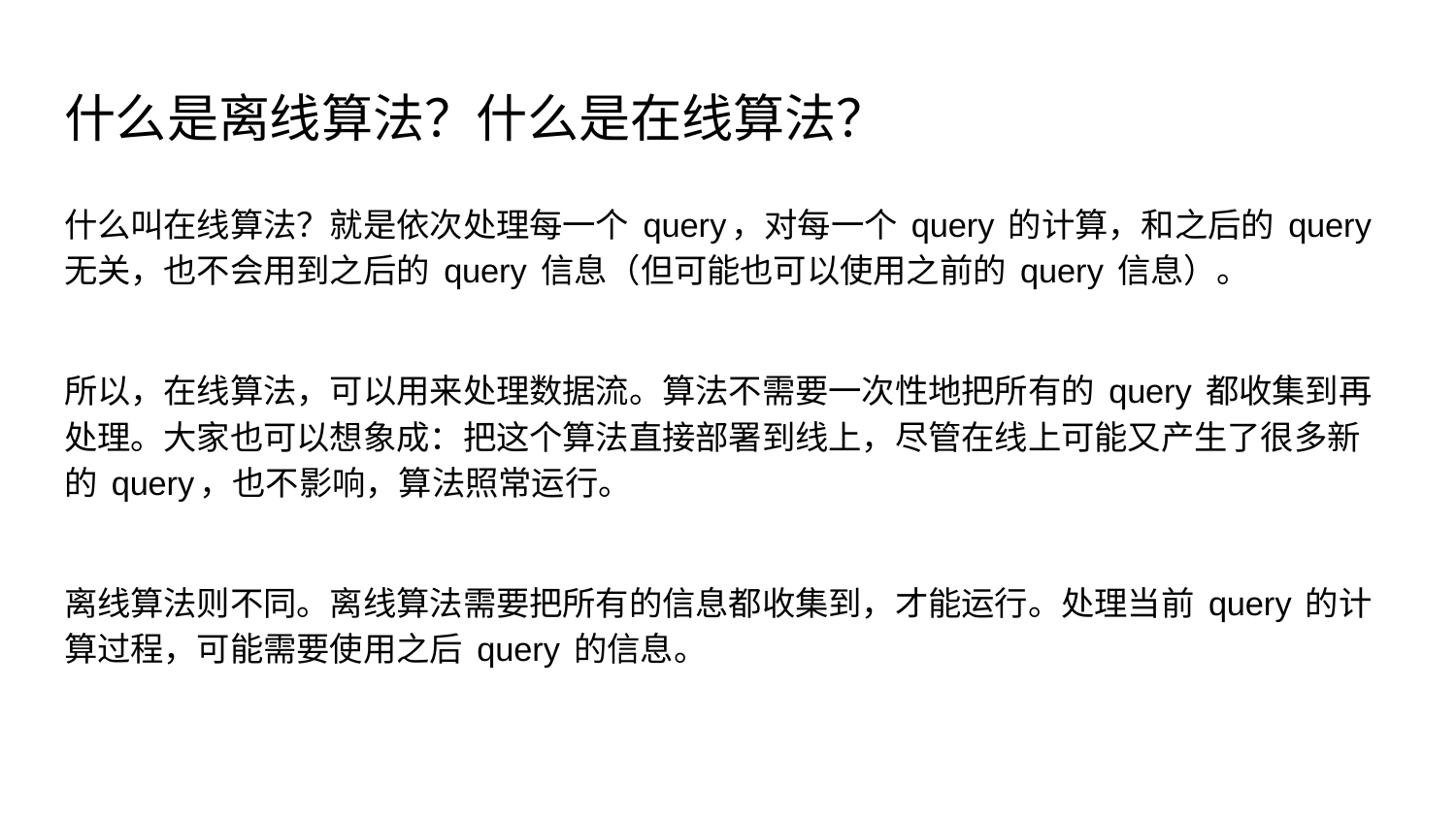

# 什么是离线算法？什么是在线算法？
什么叫在线算法？就是依次处理每一个 query，对每一个 query 的计算，和之后的 query 无关，也不会用到之后的 query 信息（但可能也可以使用之前的 query 信息）。

所以，在线算法，可以用来处理数据流。算法不需要一次性地把所有的 query 都收集到再处理。大家也可以想象成：把这个算法直接部署到线上，尽管在线上可能又产生了很多新的 query，也不影响，算法照常运行。

离线算法则不同。离线算法需要把所有的信息都收集到，才能运行。处理当前 query 的计算过程，可能需要使用之后 query 的信息。